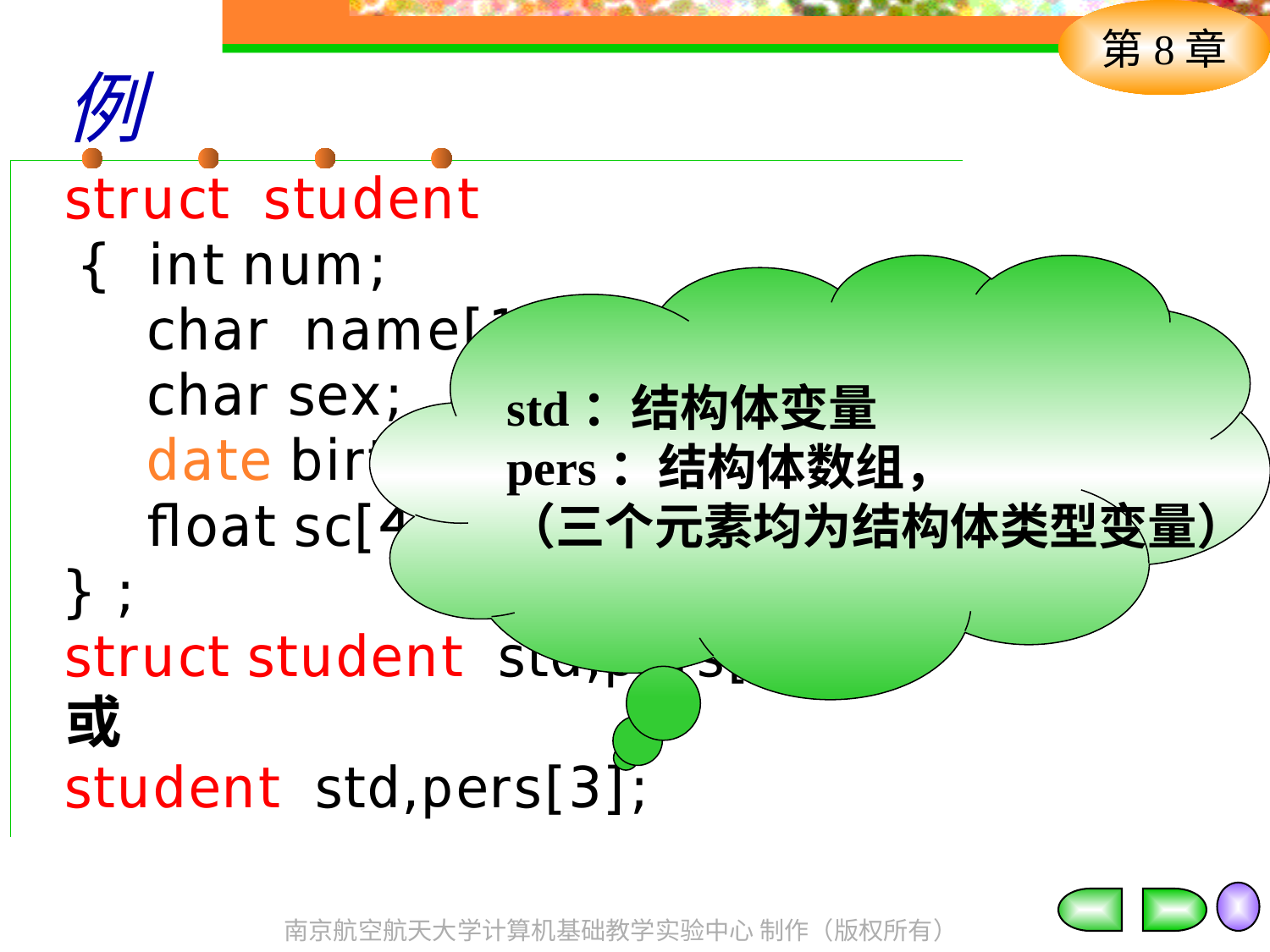

# 例
struct  student
 {  int num;
     char  name[12];
     char sex;
     date birthday ;
     float sc[4];
} ;
struct student  std,pers[3];
或
student  std,pers[3];
std：结构体变量
pers：结构体数组，
（三个元素均为结构体类型变量）